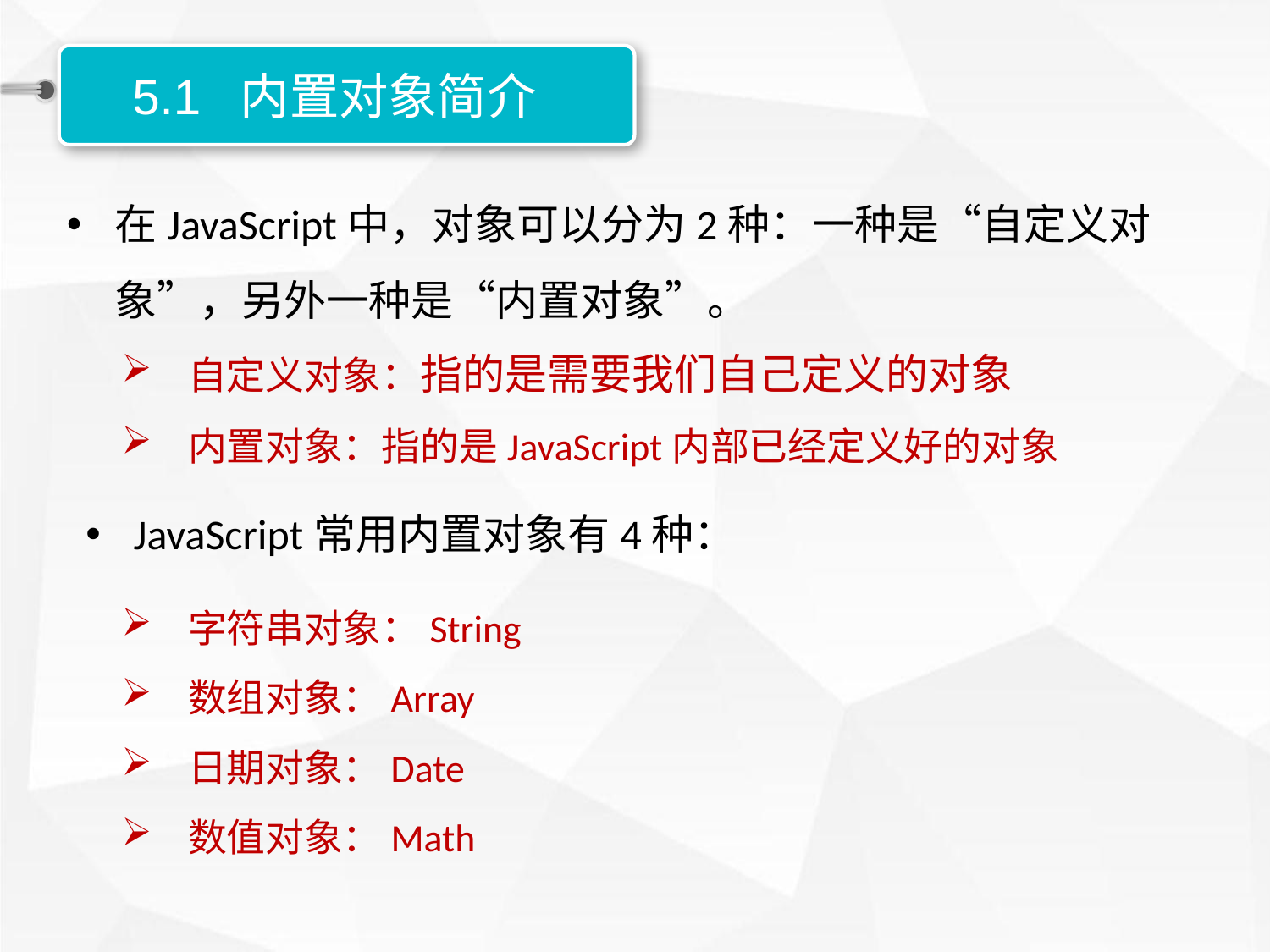

5.1  内置对象简介

在JavaScript中，对象可以分为2种：一种是“自定义对象”，另外一种是“内置对象”。
  自定义对象：指的是需要我们自己定义的对象
  内置对象：指的是JavaScript内部已经定义好的对象
JavaScript常用内置对象有4种：
  字符串对象：String
  数组对象：Array
  日期对象：Date
  数值对象：Math